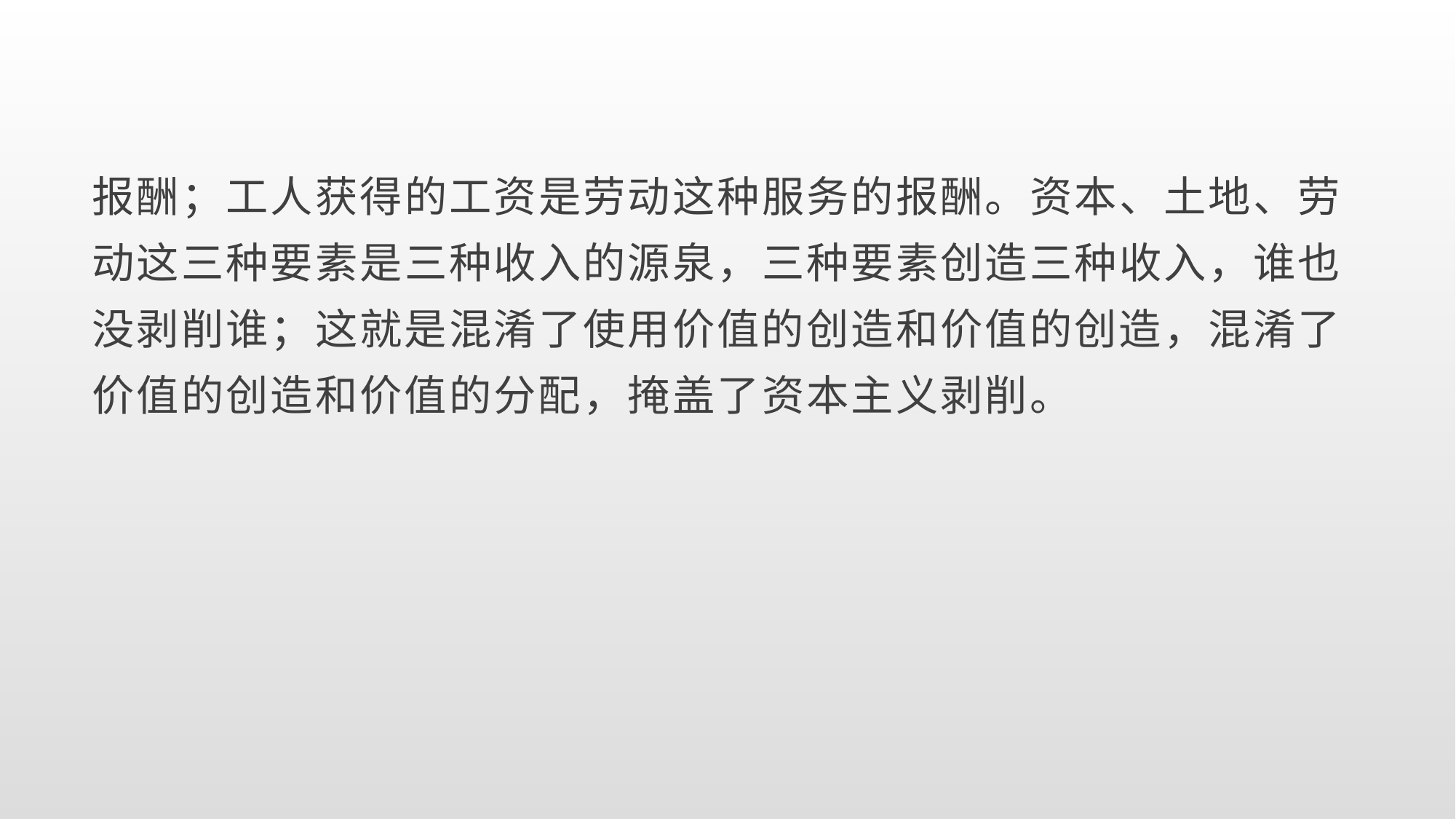

#
报酬；工人获得的工资是劳动这种服务的报酬。资本、土地、劳动这三种要素是三种收入的源泉，三种要素创造三种收入，谁也没剥削谁；这就是混淆了使用价值的创造和价值的创造，混淆了价值的创造和价值的分配，掩盖了资本主义剥削。